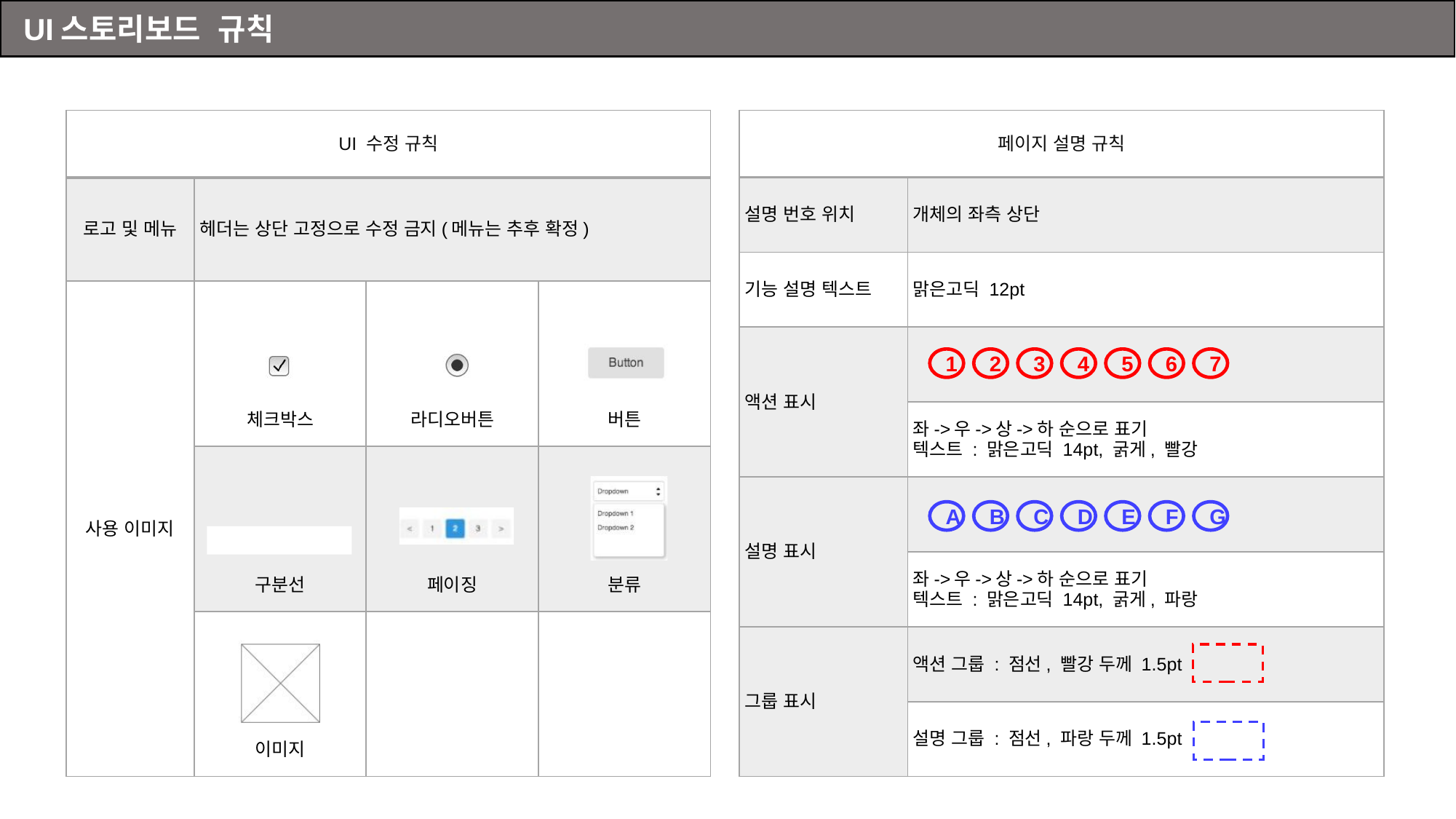

UI스토리보드  규칙

| 페이지 설명 규칙 |  |
| --- | --- |
| 설명 번호 위치 | 개체의 좌측 상단 |
| 기능 설명 텍스트 | 맑은고딕 12pt |
| 액션 표시 |  |
|  | 좌->우->상->하 순으로 표기 텍스트 : 맑은고딕 14pt, 굵게, 빨강 |
| 설명 표시 |  |
|  | 좌->우->상->하 순으로 표기 텍스트 : 맑은고딕 14pt, 굵게, 파랑 |
| 그룹 표시 | 액션 그룹 : 점선, 빨강 두께 1.5pt |
|  | 설명 그룹 : 점선, 파랑 두께 1.5pt |
| UI 수정 규칙 |  |  |  |
| --- | --- | --- | --- |
| 로고 및 메뉴 | 헤더는 상단 고정으로 수정 금지(메뉴는 추후 확정) |  |  |
| 사용 이미지 | 체크박스 | 라디오버튼 | 버튼 |
|  | 구분선 | 페이징 | 분류 |
|  | 이미지 |  |  |

1
2
3
4
5
6
7

A
B
C
D
E
F
G